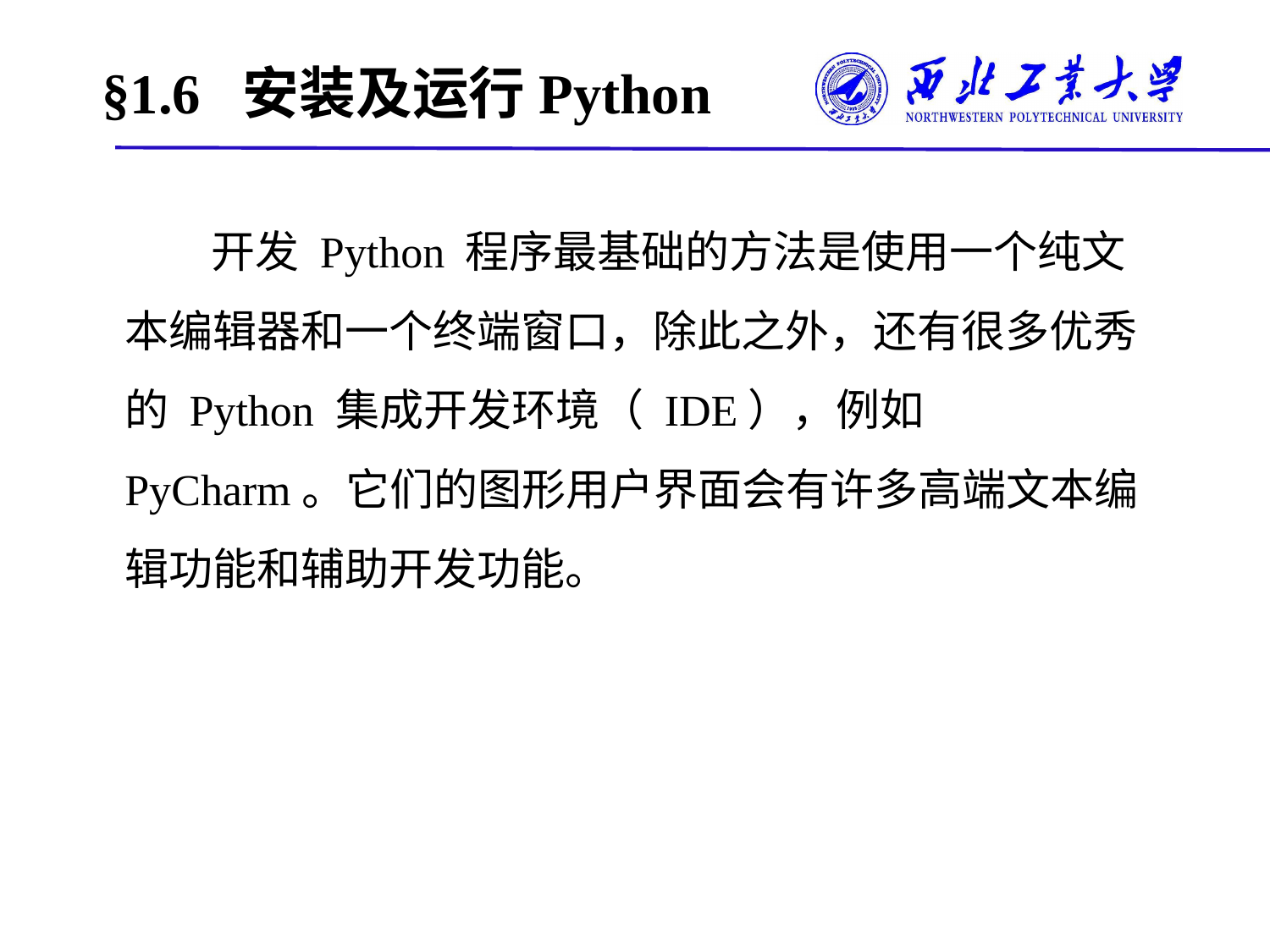

# §1.6  安装及运行Python
          开发 Python 程序最基础的方法是使用一个纯文本编辑器和一个终端窗口，除此之外，还有很多优秀的 Python 集成开发环境（ IDE），例如 PyCharm。它们的图形用户界面会有许多高端文本编辑功能和辅助开发功能。